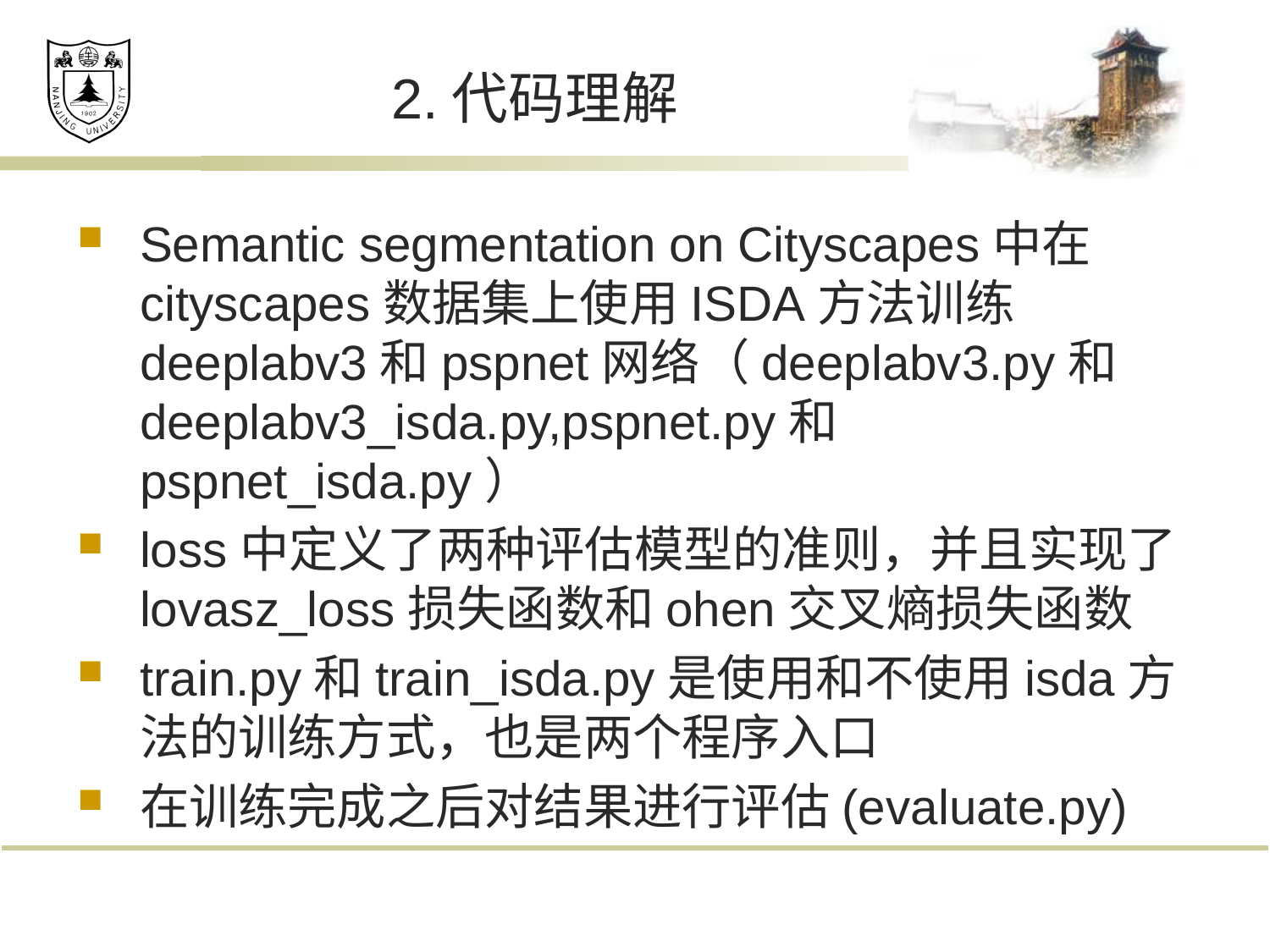

# 2.代码理解
Semantic segmentation on Cityscapes中在cityscapes数据集上使用ISDA方法训练deeplabv3和pspnet网络（deeplabv3.py和deeplabv3_isda.py,pspnet.py和pspnet_isda.py）
loss中定义了两种评估模型的准则，并且实现了lovasz_loss损失函数和ohen交叉熵损失函数
train.py和train_isda.py是使用和不使用isda方法的训练方式，也是两个程序入口
在训练完成之后对结果进行评估(evaluate.py)

9